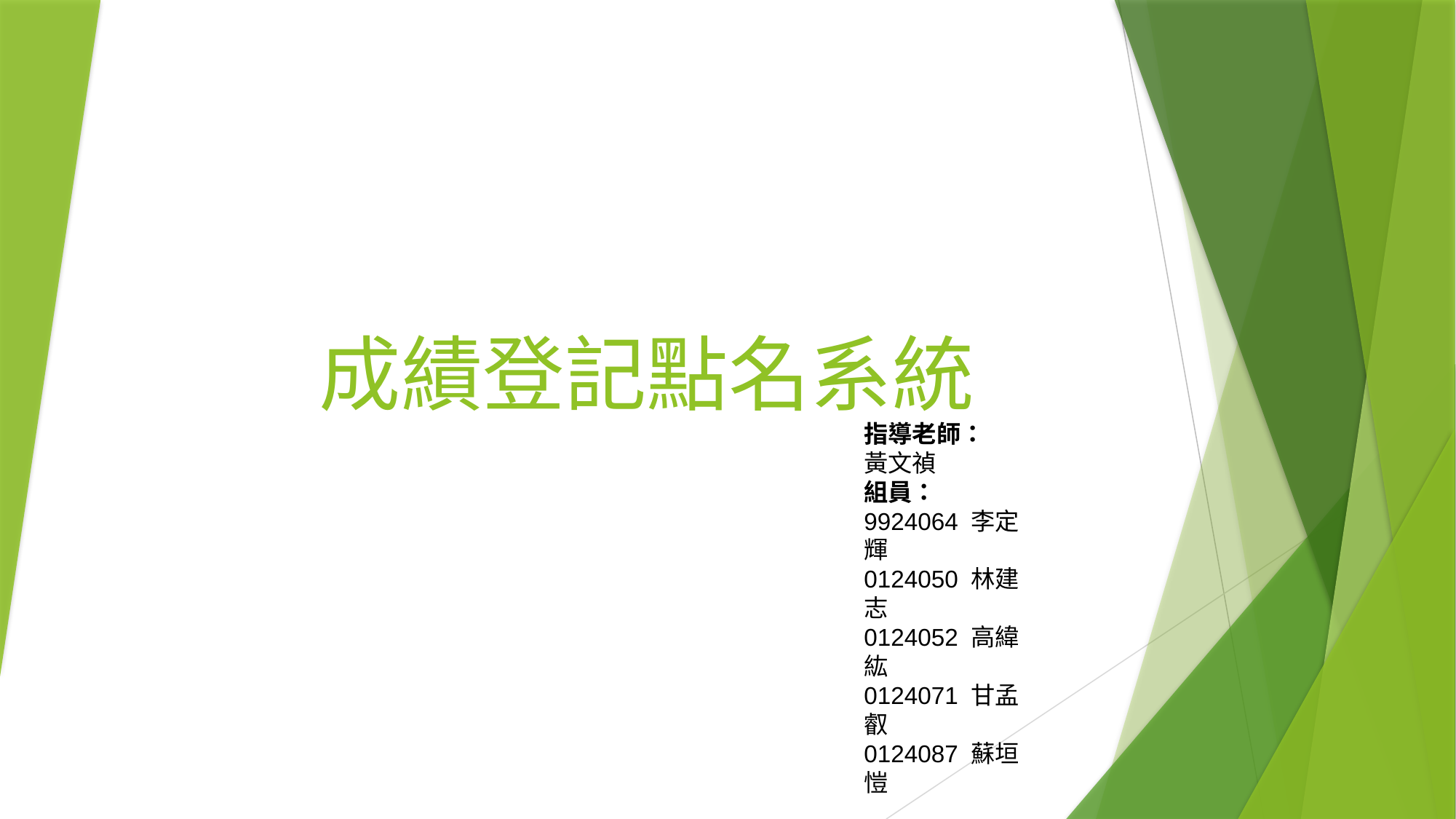

# 成績登記點名系統
指導老師：
黃文禎
組員：
9924064 李定輝
0124050 林建志
0124052 高緯紘
0124071 甘孟叡
0124087 蘇垣愷